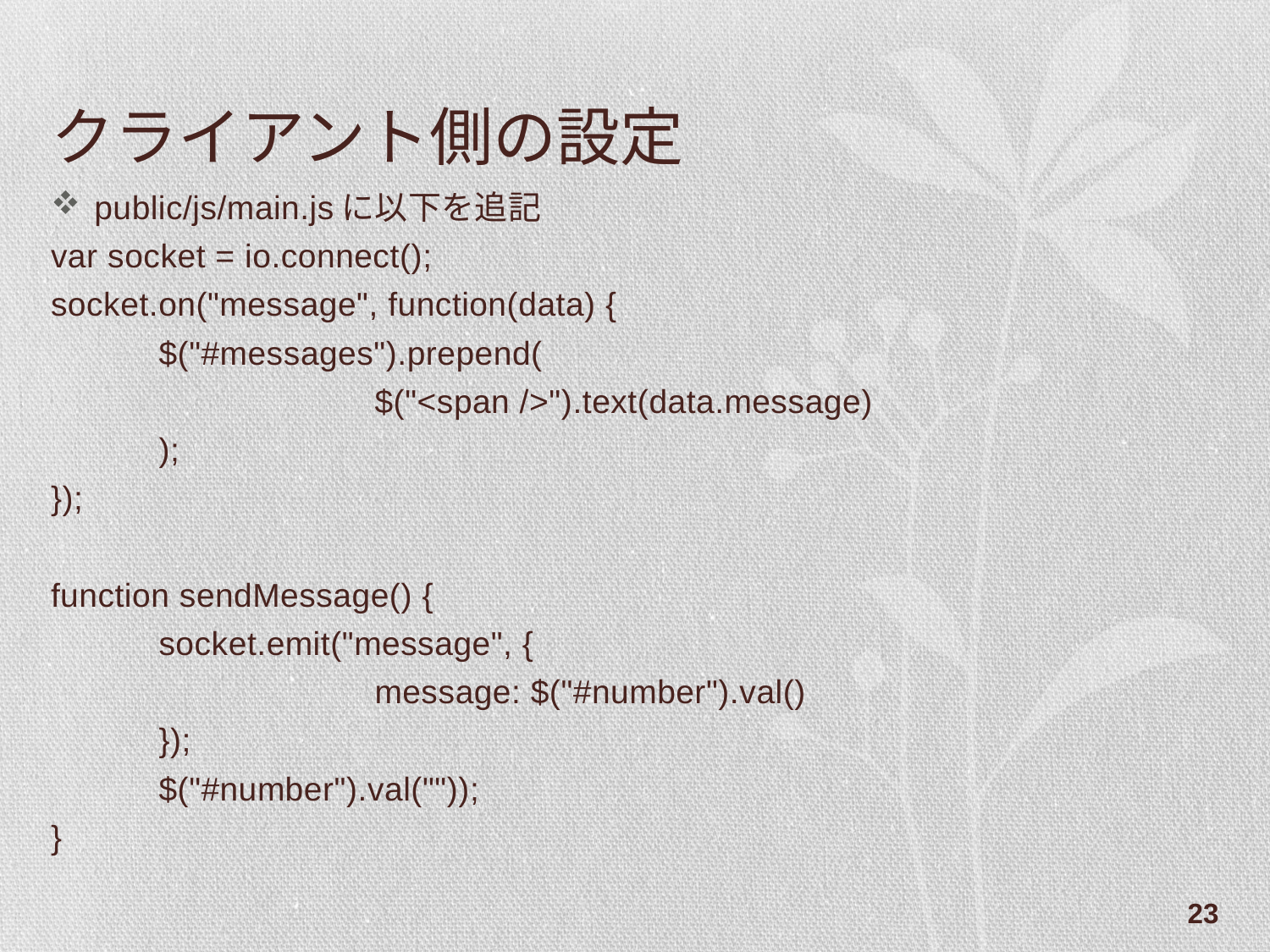

# クライアント側の設定
public/js/main.jsに以下を追記
var socket = io.connect();
socket.on("message", function(data) {
	$("#messages").prepend(
			$("<span />").text(data.message)
	);
});

function sendMessage() {
	socket.emit("message", {
			message: $("#number").val()
	});
	$("#number").val(""));
}
23